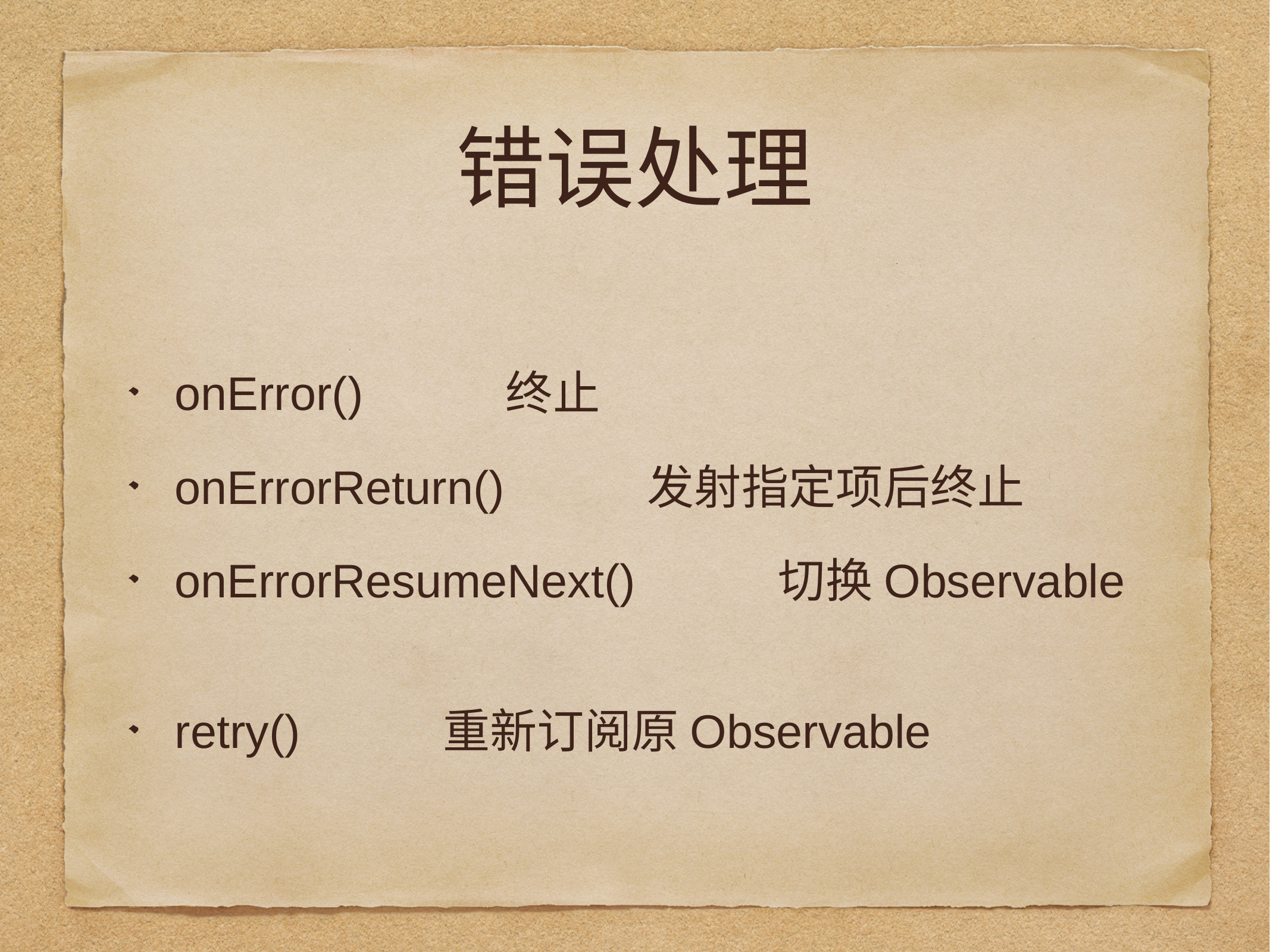

# 错误处理
onError()          终止
onErrorReturn()          发射指定项后终止
onErrorResumeNext()          切换Observable
retry()          重新订阅原Observable